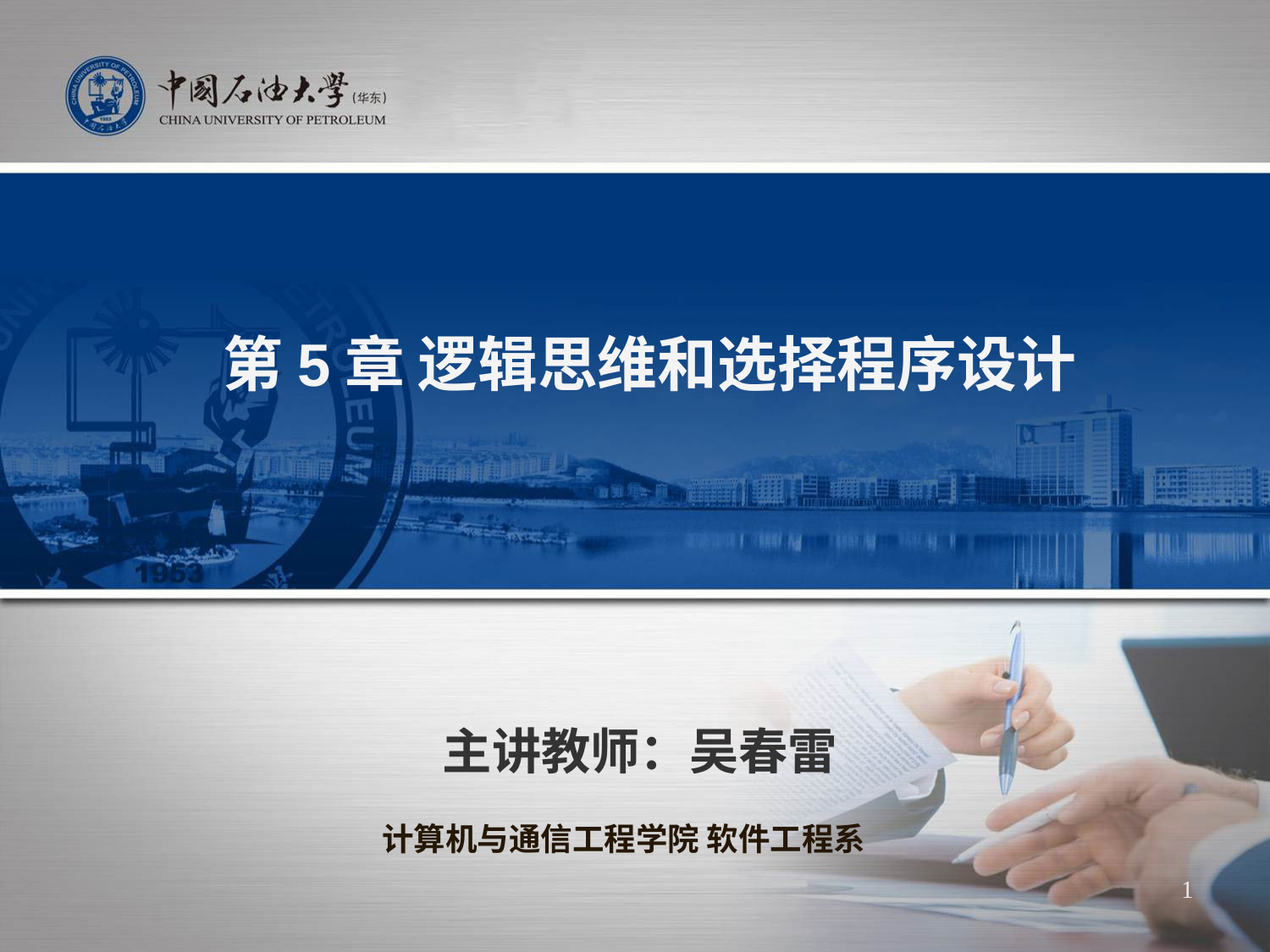

第5章 逻辑思维和选择程序设计
主讲教师：吴春雷
计算机与通信工程学院 软件工程系
1